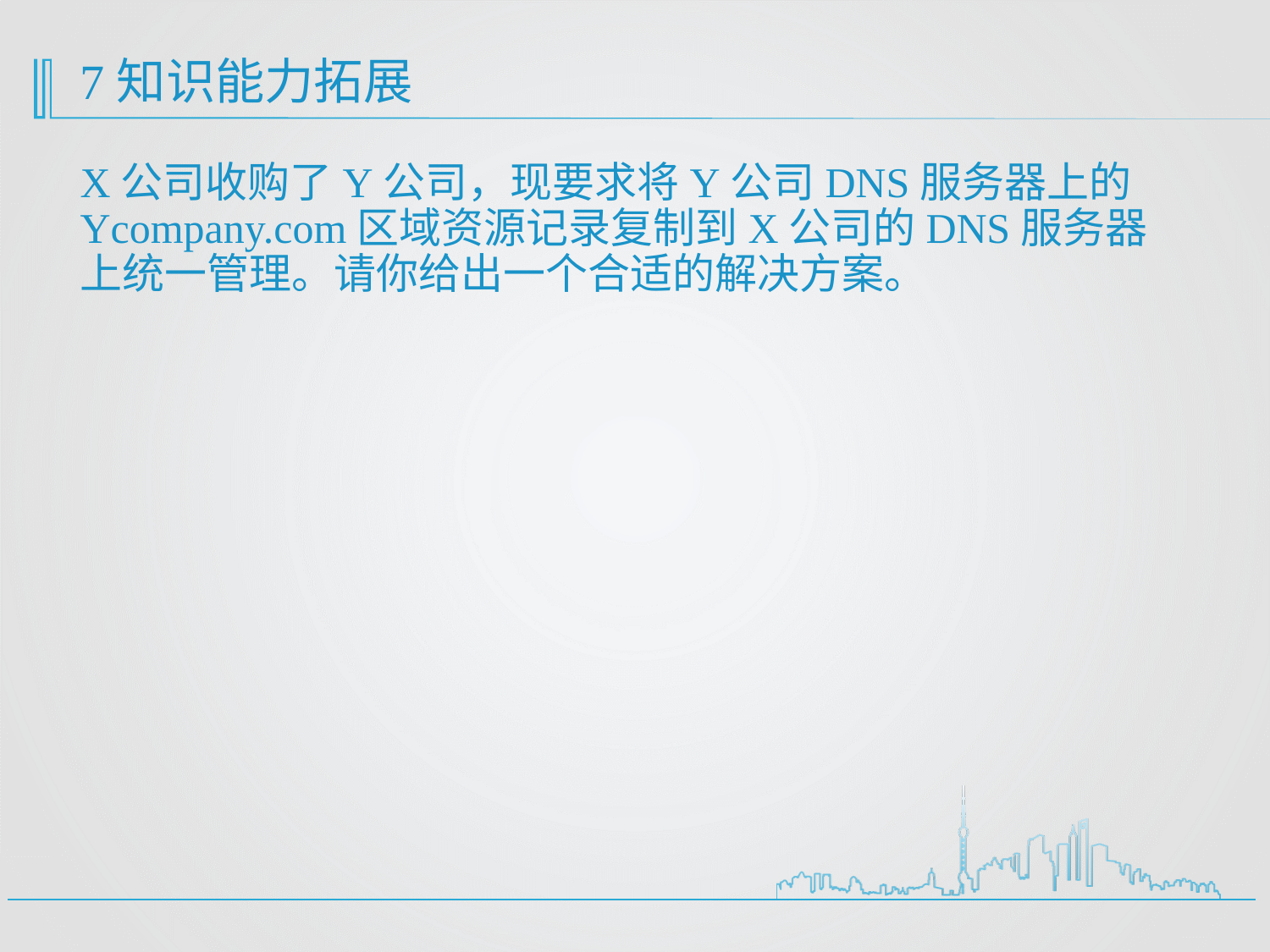

# 7知识能力拓展
X公司收购了Y公司，现要求将Y公司DNS服务器上的Ycompany.com区域资源记录复制到X公司的DNS服务器上统一管理。请你给出一个合适的解决方案。